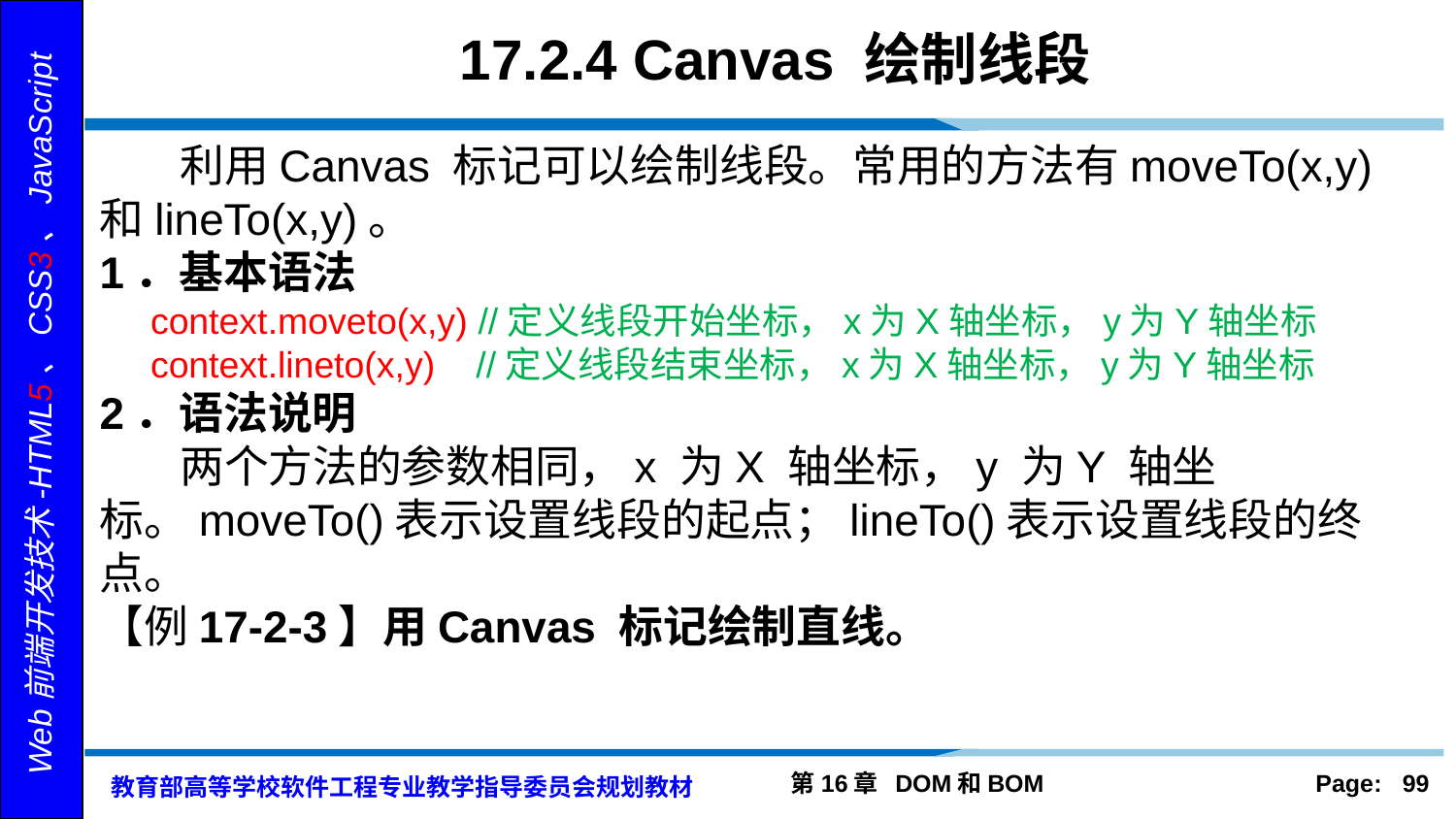

# 17.2.4 Canvas 绘制线段
       利用Canvas 标记可以绘制线段。常用的方法有moveTo(x,y)和lineTo(x,y)。
1．基本语法
     context.moveto(x,y) //定义线段开始坐标，x为X轴坐标，y为Y轴坐标
     context.lineto(x,y)    //定义线段结束坐标，x为X轴坐标，y为Y轴坐标
2．语法说明
       两个方法的参数相同，x 为X 轴坐标，y 为Y 轴坐标。moveTo()表示设置线段的起点；lineTo()表示设置线段的终点。
【例17-2-3】用Canvas 标记绘制直线。